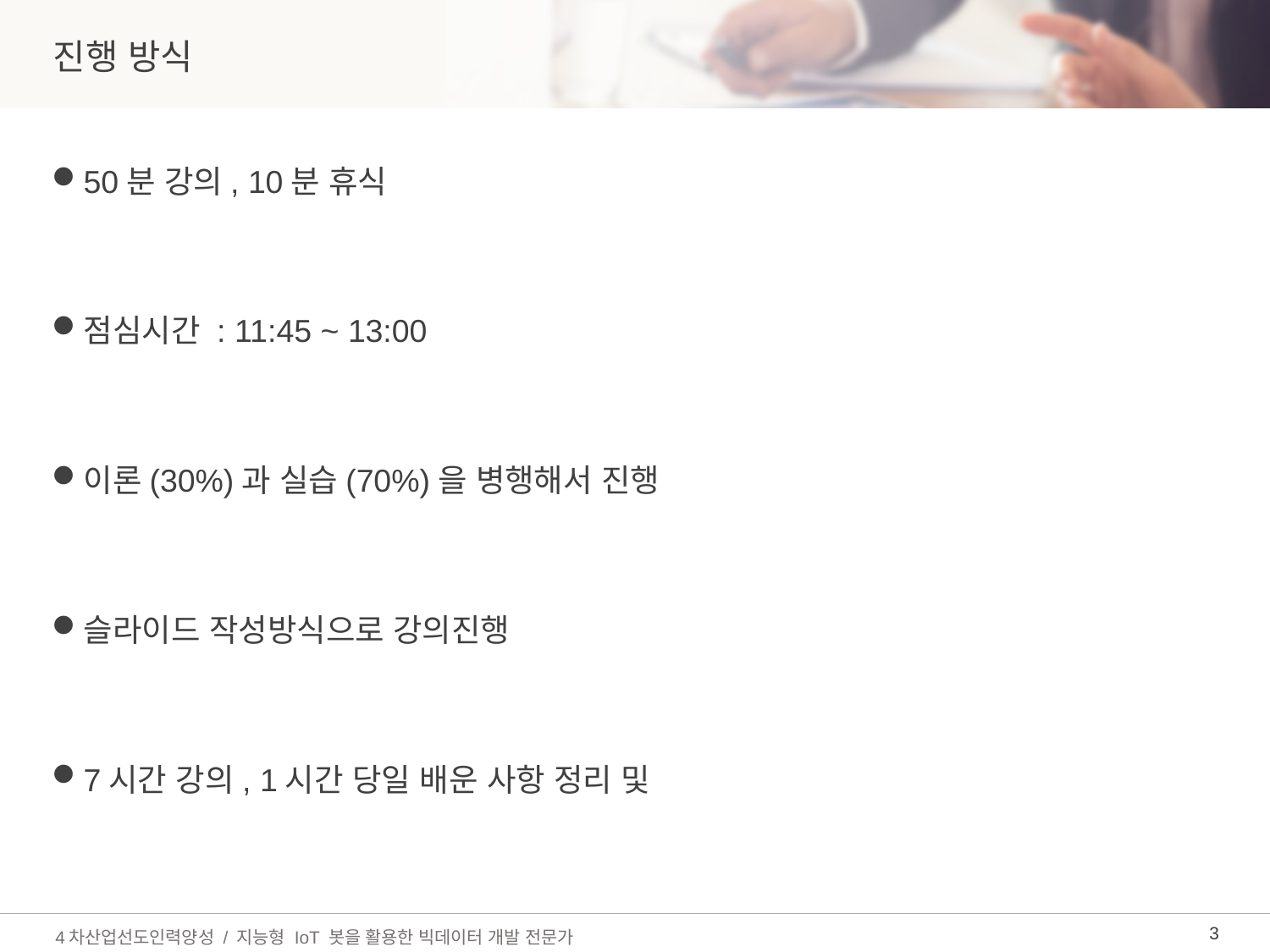

# 진행 방식
50분 강의, 10분 휴식

점심시간 : 11:45 ~ 13:00

이론(30%)과 실습(70%)을 병행해서 진행

슬라이드 작성방식으로 강의진행

7시간 강의, 1시간 당일 배운 사항 정리 및

01. 프로젝트 관리 Core Skill
3